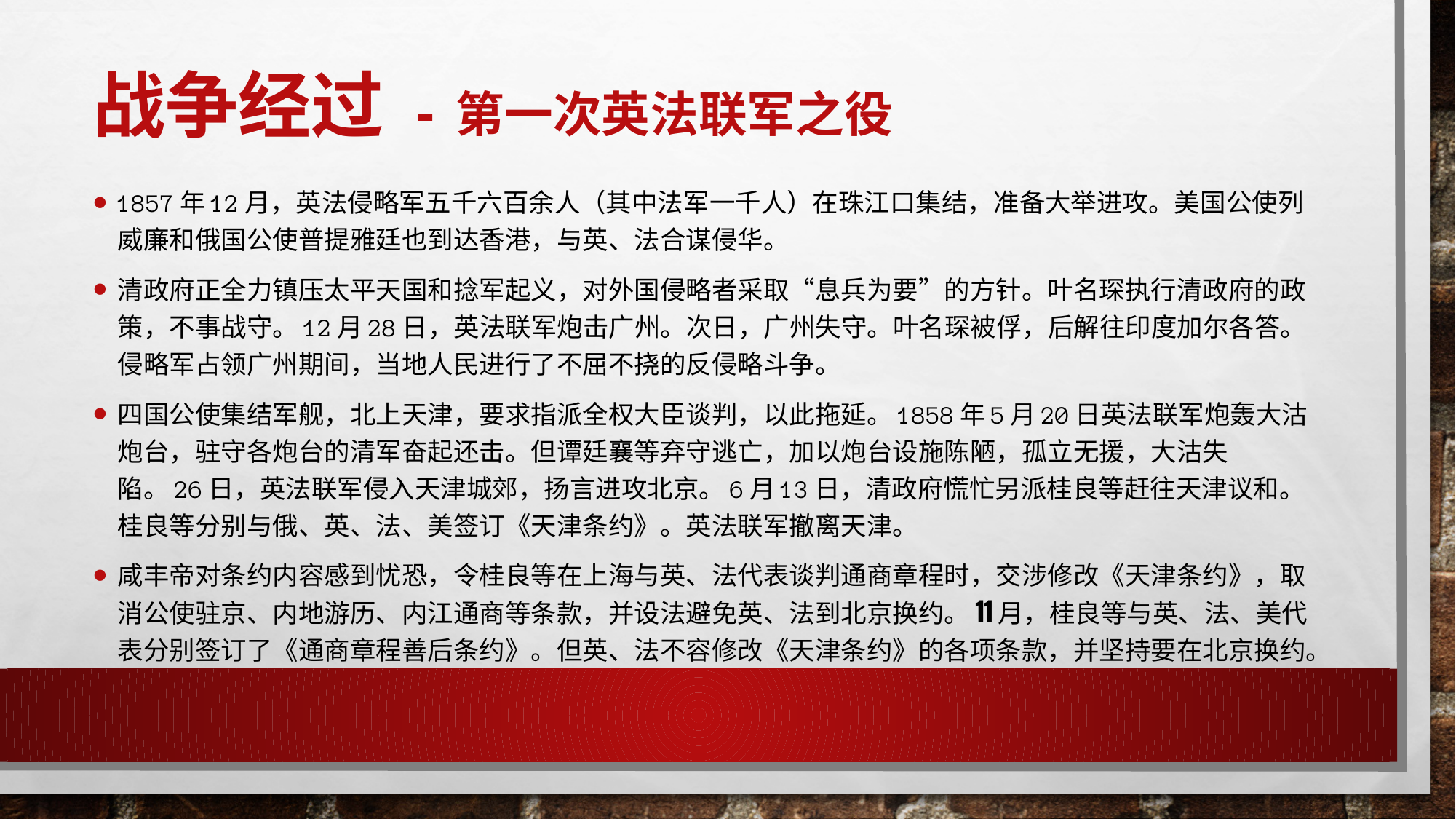

# 战争经过 - 第一次英法联军之役
1857年12月，英法侵略军五千六百余人（其中法军一千人）在珠江口集结，准备大举进攻。美国公使列威廉和俄国公使普提雅廷也到达香港，与英、法合谋侵华。
清政府正全力镇压太平天国和捻军起义，对外国侵略者采取“息兵为要”的方针。叶名琛执行清政府的政策，不事战守。12月28日，英法联军炮击广州。次日，广州失守。叶名琛被俘，后解往印度加尔各答。侵略军占领广州期间，当地人民进行了不屈不挠的反侵略斗争。
四国公使集结军舰，北上天津，要求指派全权大臣谈判，以此拖延。1858年5月20日英法联军炮轰大沽炮台，驻守各炮台的清军奋起还击。但谭廷襄等弃守逃亡，加以炮台设施陈陋，孤立无援，大沽失陷。26日，英法联军侵入天津城郊，扬言进攻北京。6月13日，清政府慌忙另派桂良等赶往天津议和。桂良等分别与俄、英、法、美签订《天津条约》。英法联军撤离天津。
咸丰帝对条约内容感到忧恐，令桂良等在上海与英、法代表谈判通商章程时，交涉修改《天津条约》，取消公使驻京、内地游历、内江通商等条款，并设法避免英、法到北京换约。11月，桂良等与英、法、美代表分别签订了《通商章程善后条约》。但英、法不容修改《天津条约》的各项条款，并坚持要在北京换约。